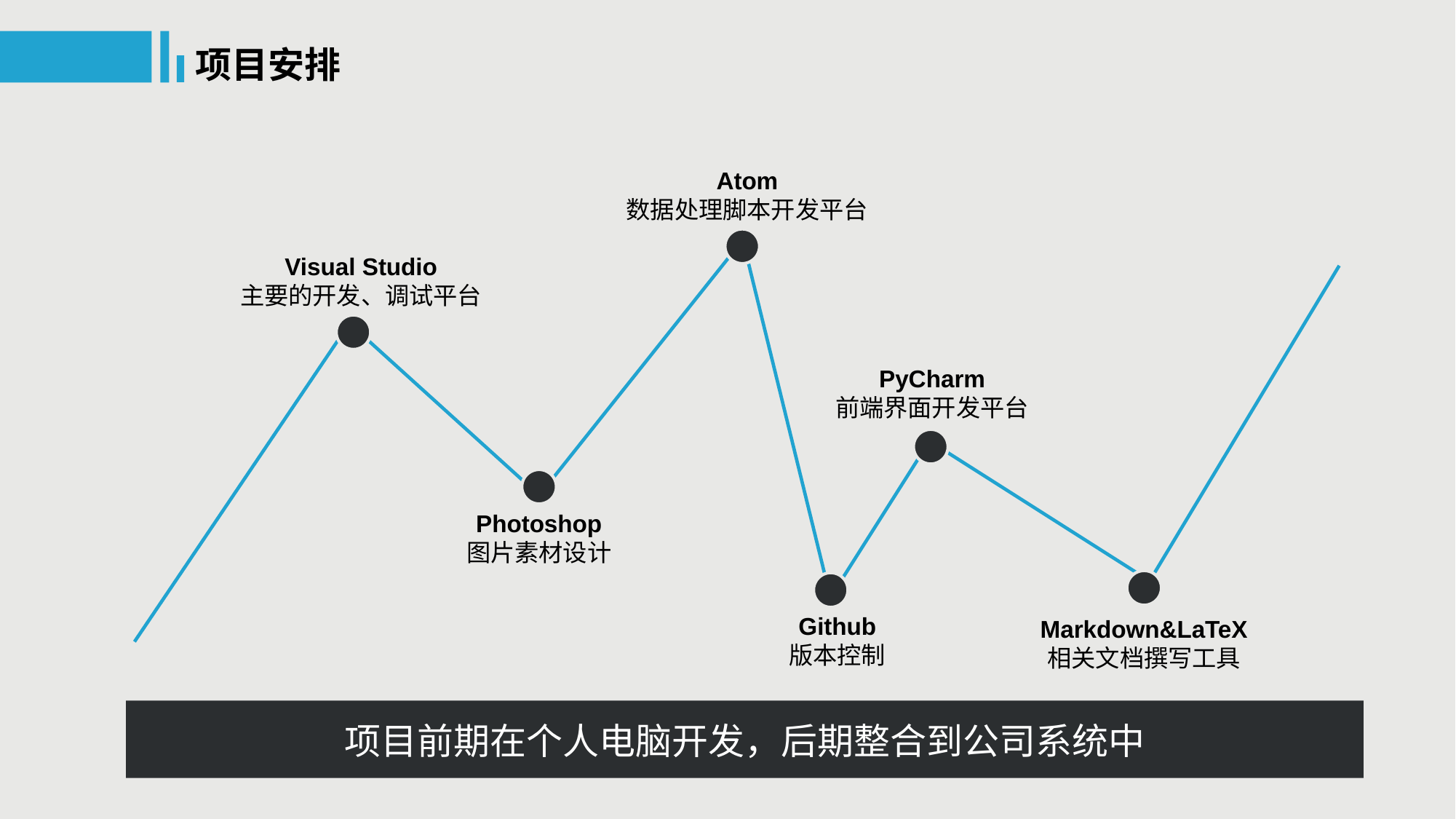

项目安排

Atom
数据处理脚本开发平台

Visual Studio
主要的开发、调试平台

PyCharm
前端界面开发平台

Photoshop
图片素材设计

Github
版本控制
Markdown&LaTeX
相关文档撰写工具

项目前期在个人电脑开发，后期整合到公司系统中